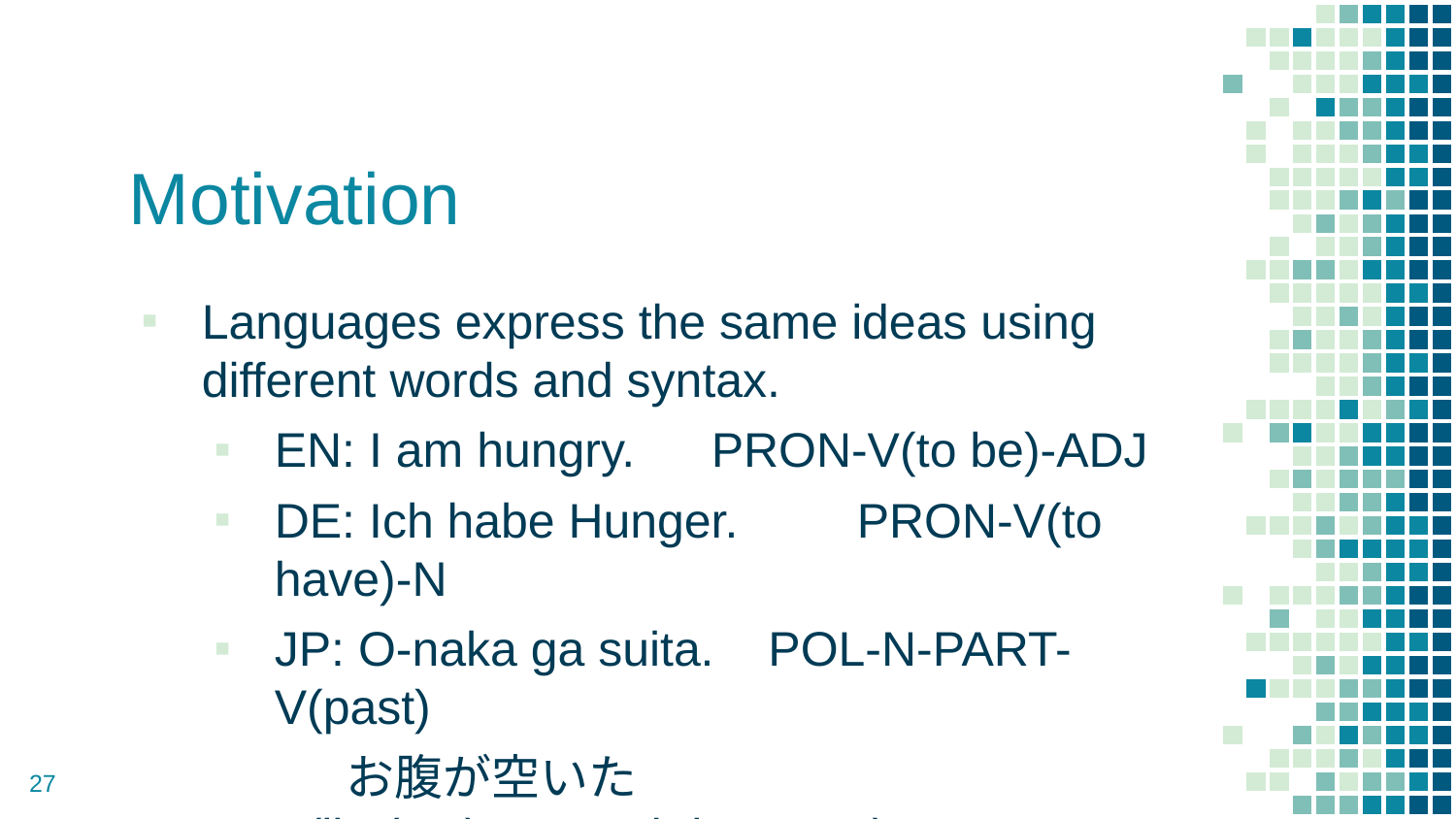

# Motivation
Languages express the same ideas using different words and syntax.
EN: I am hungry. 	PRON-V(to be)-ADJ
DE: Ich habe Hunger.	PRON-V(to have)-N
JP: O-naka ga suita.    POL-N-PART-V(past)
　　　　 お腹が空いた
              (lit. (my) stomach is empty)

27